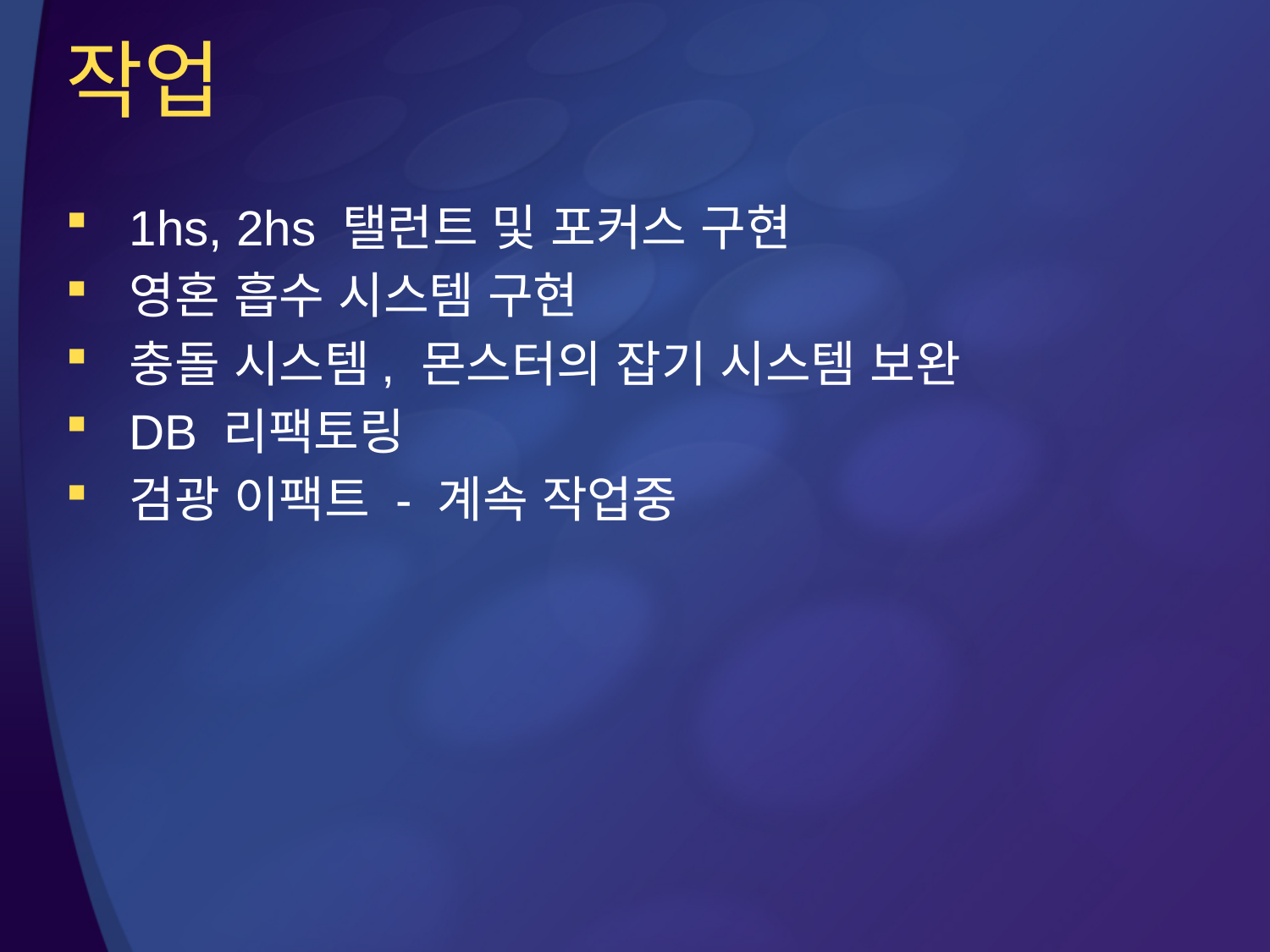

# 작업
1hs, 2hs 탤런트 및 포커스 구현
영혼 흡수 시스템 구현
충돌 시스템, 몬스터의 잡기 시스템 보완
DB 리팩토링
검광 이팩트 - 계속 작업중